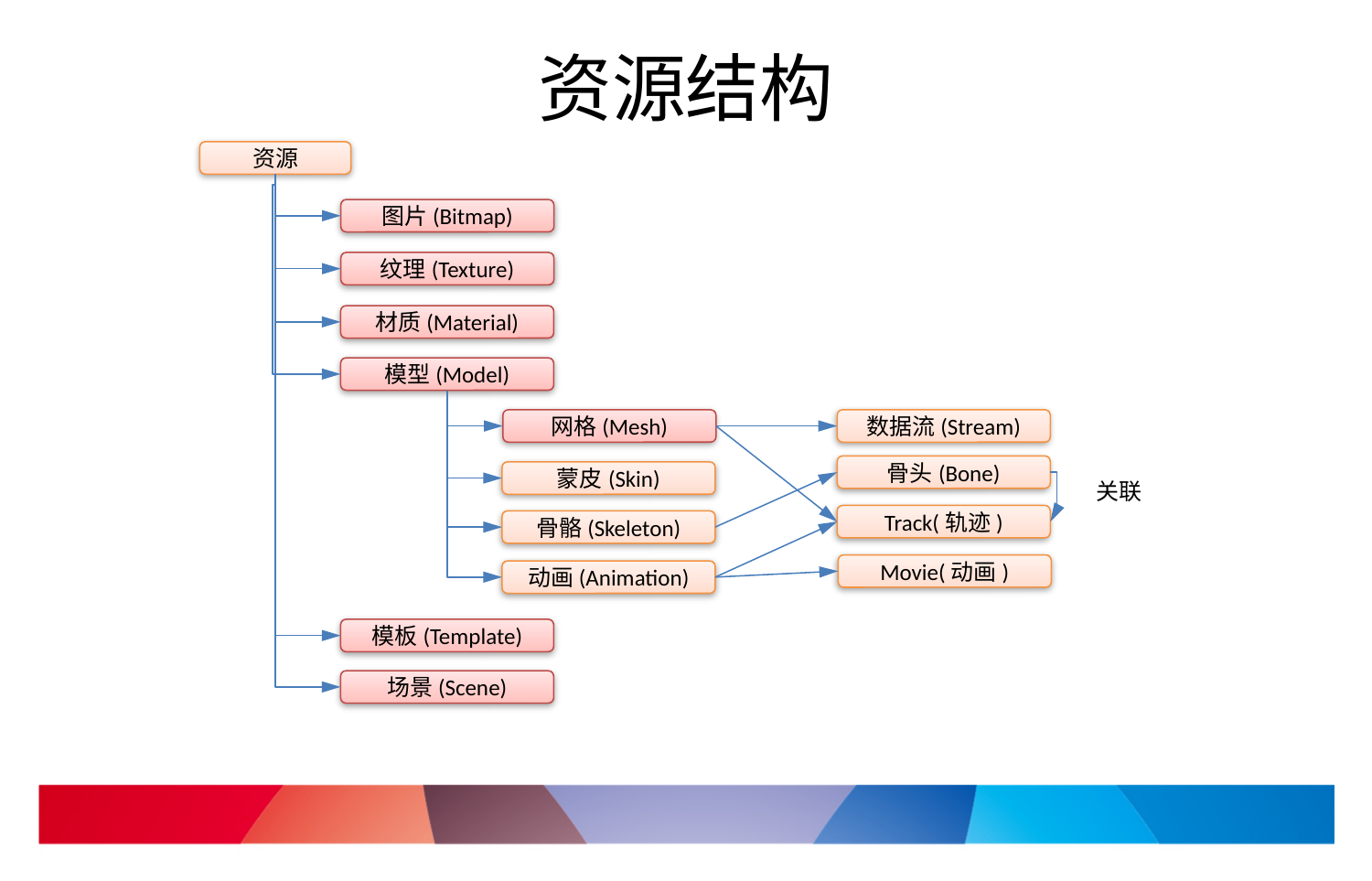

# 资源结构
资源
图片(Bitmap)
纹理(Texture)
材质(Material)
模型(Model)
网格(Mesh)
数据流(Stream)
骨头(Bone)
蒙皮(Skin)
关联
Track(轨迹)
骨骼(Skeleton)
Movie(动画)
动画(Animation)
模板(Template)
场景(Scene)